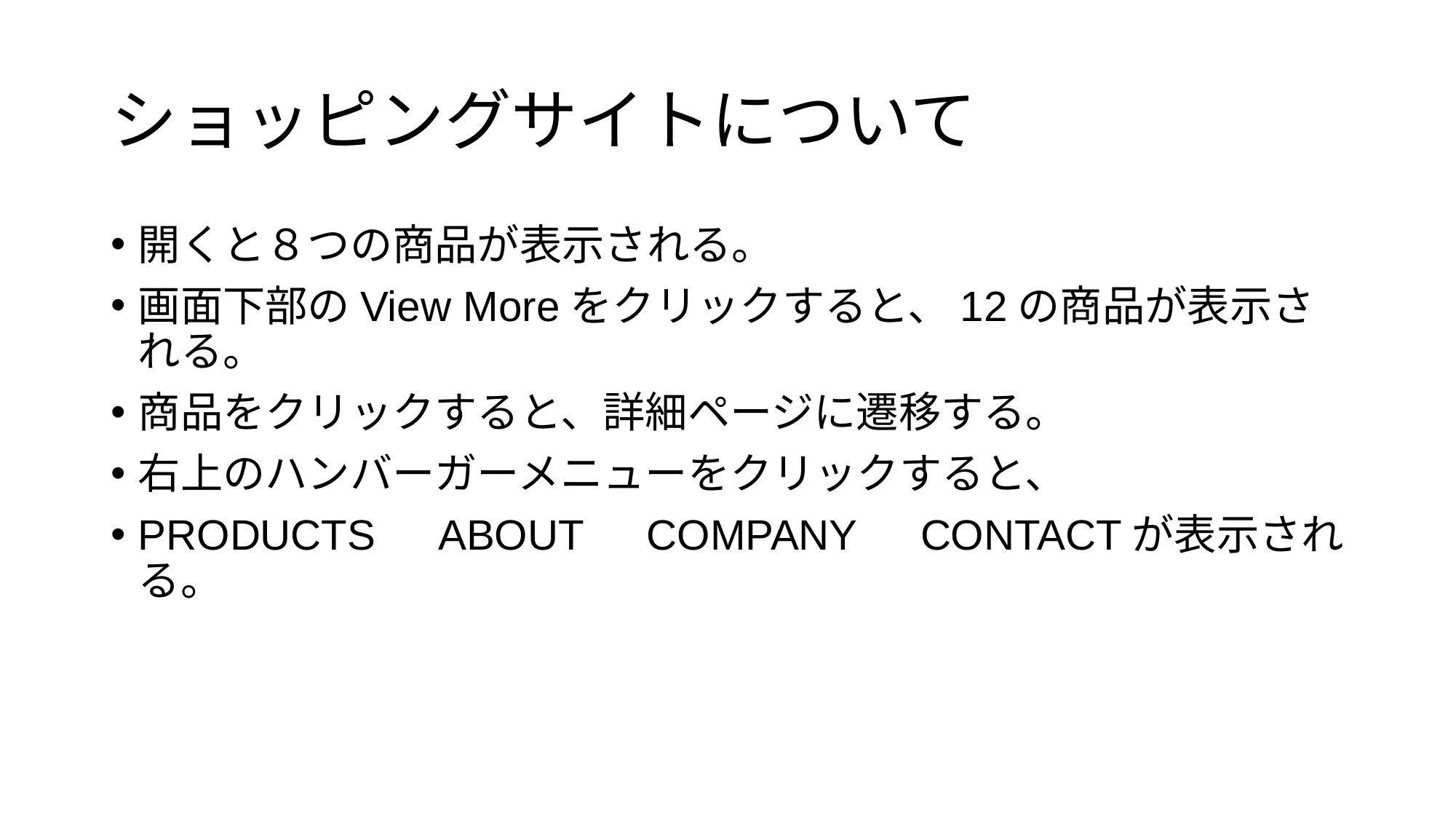

# ショッピングサイトについて
開くと８つの商品が表示される。
画面下部のView Moreをクリックすると、12の商品が表示される。
商品をクリックすると、詳細ページに遷移する。
右上のハンバーガーメニューをクリックすると、
PRODUCTS　ABOUT　COMPANY　CONTACTが表示される。